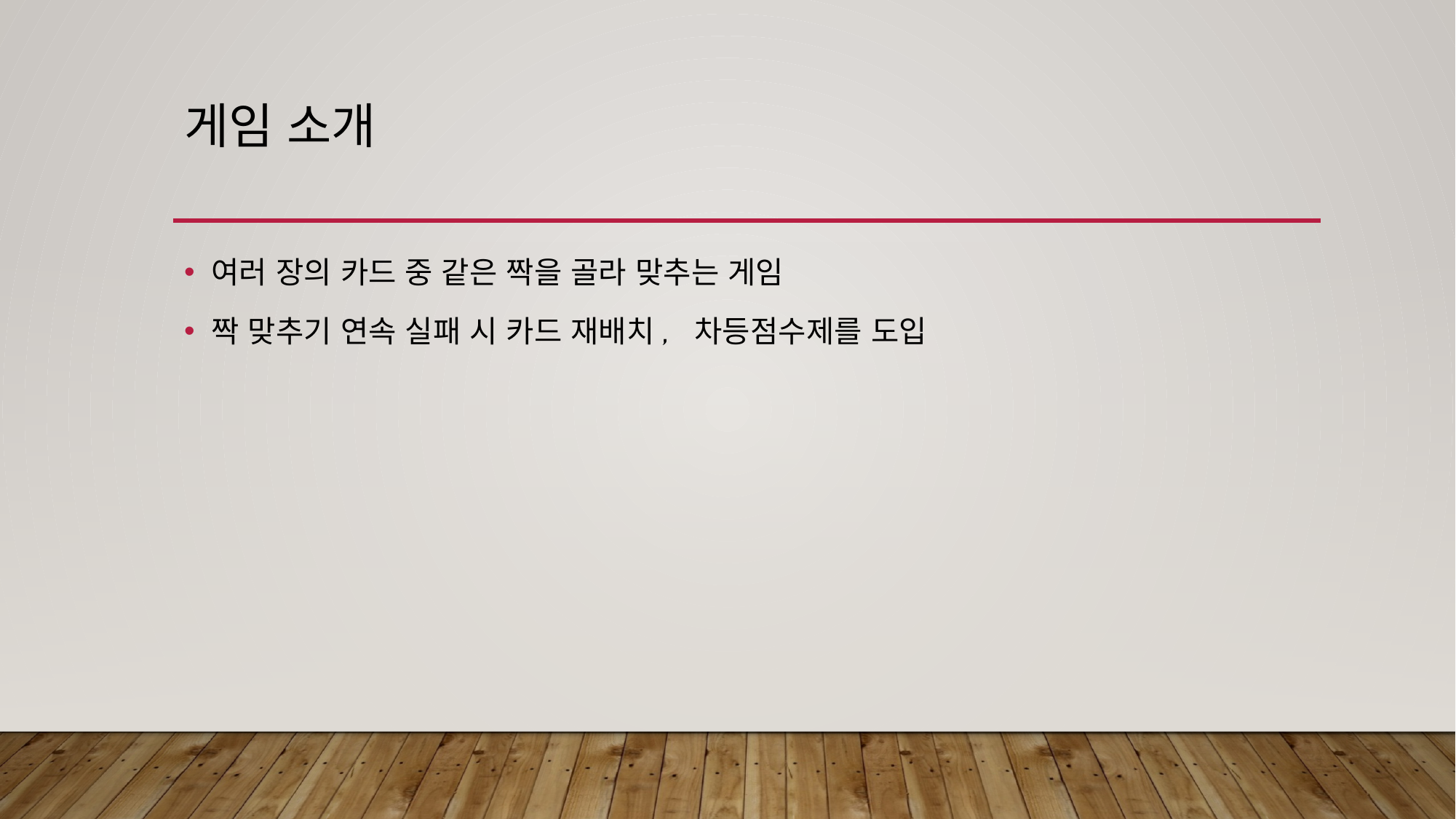

# 게임 소개
여러 장의 카드 중 같은 짝을 골라 맞추는 게임
짝 맞추기 연속 실패 시 카드 재배치,  차등점수제를 도입